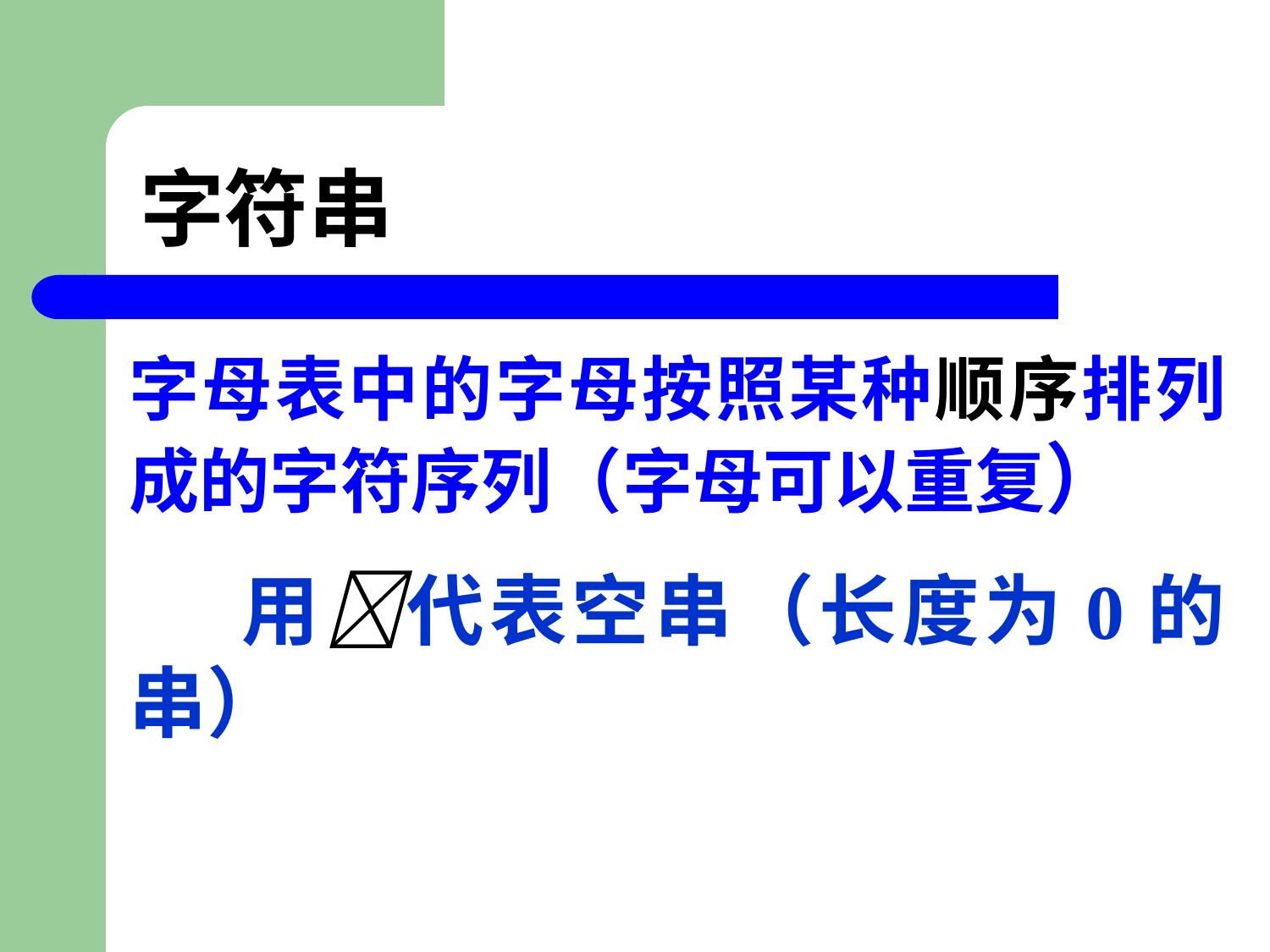

# 字符串
字母表中的字母按照某种顺序排列成的字符序列（字母可以重复）
    用ε代表空串（长度为0的串）